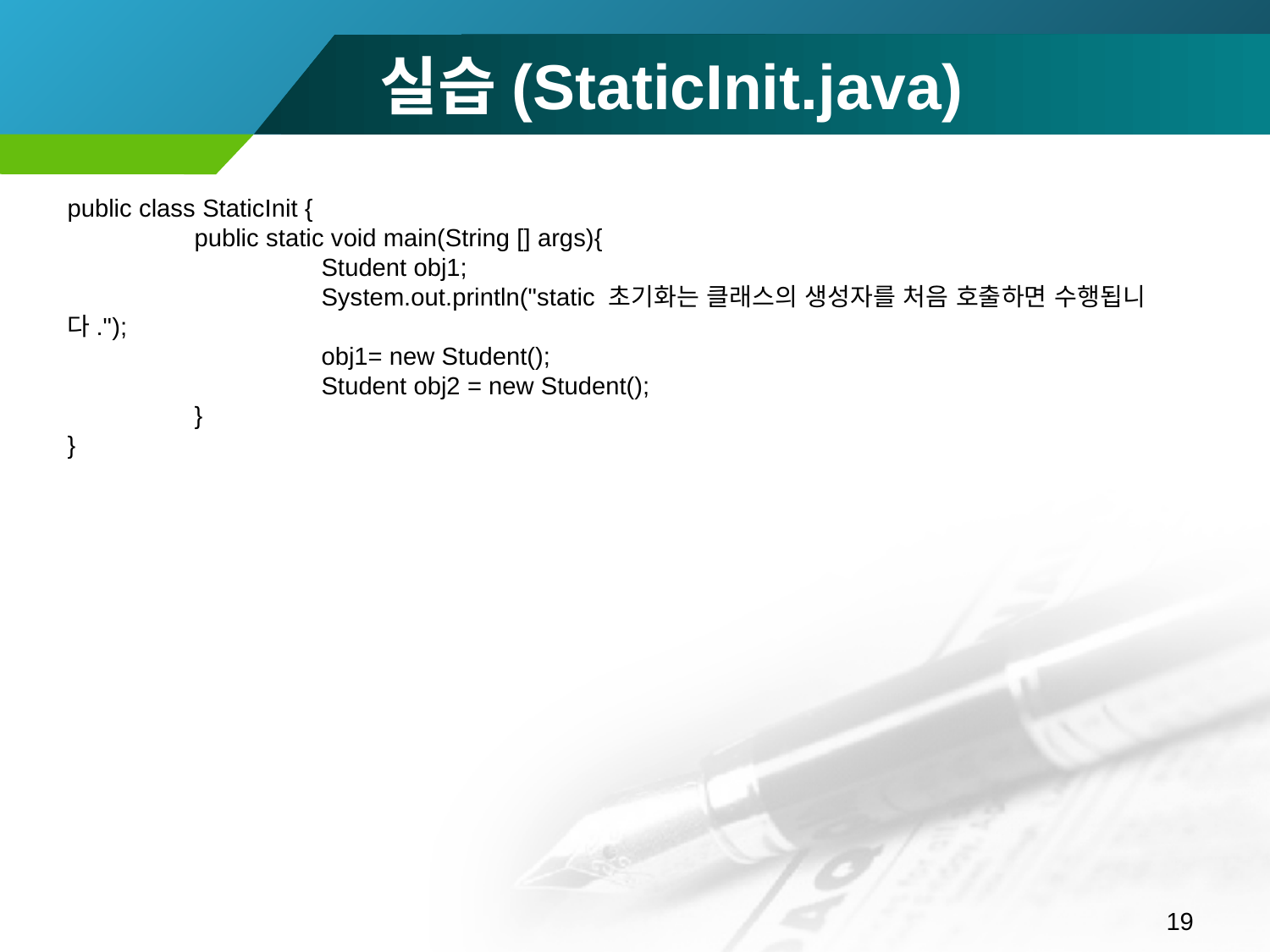

# 실습(StaticInit.java)
public class StaticInit {
	public static void main(String [] args){
		Student obj1;
		System.out.println("static 초기화는 클래스의 생성자를 처음 호출하면 수행됩니다.");
		obj1= new Student();
		Student obj2 = new Student();
	}
}
19